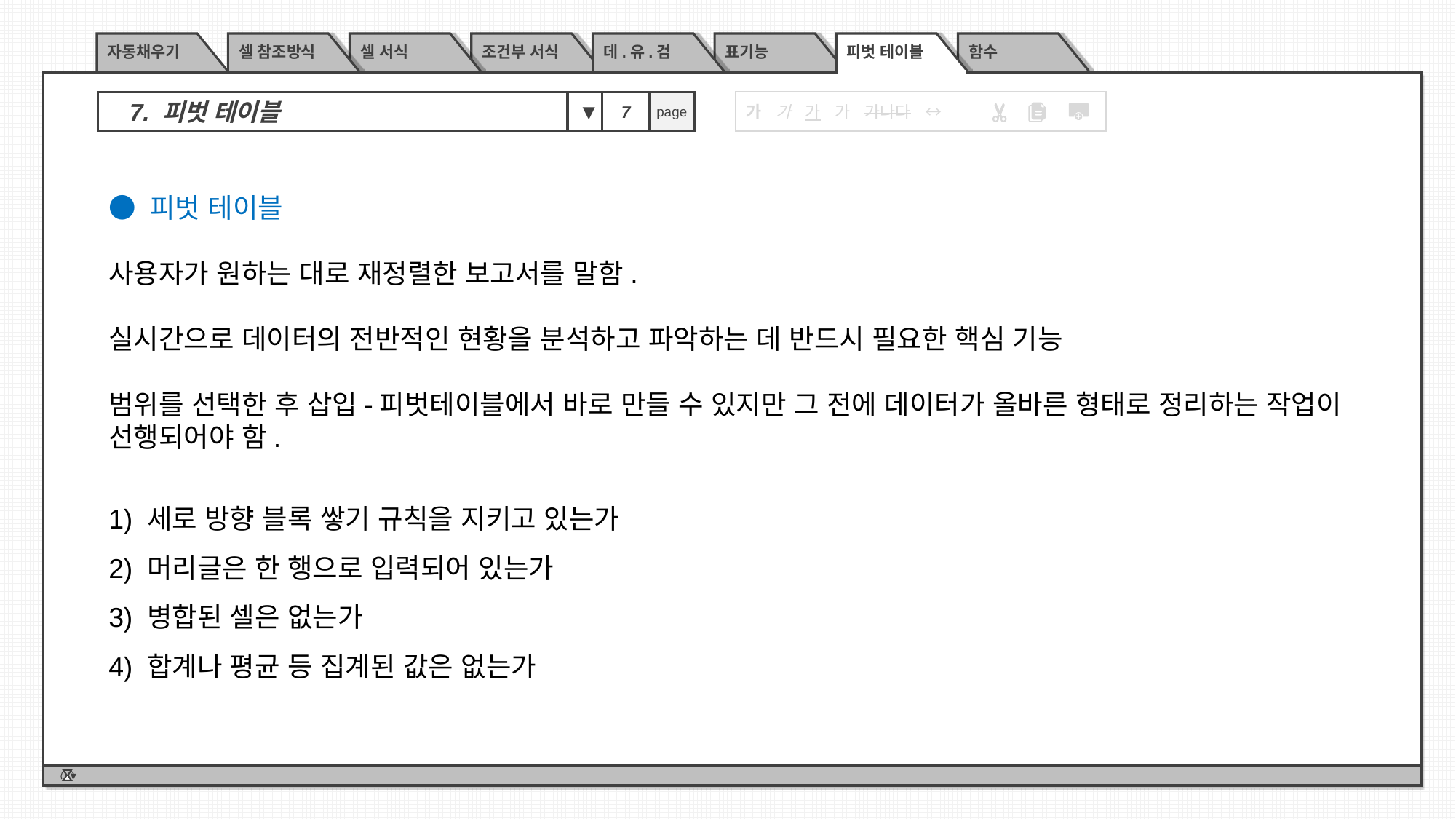

자동채우기
셀 참조방식
셀 서식
조건부 서식
데.유.검
표기능
피벗 테이블
함수

7. 피벗 테이블
▼
7
page
가   가   가   가   가나다   ↔

● 피벗 테이블

사용자가 원하는 대로 재정렬한 보고서를 말함.

실시간으로 데이터의 전반적인 현황을 분석하고 파악하는 데 반드시 필요한 핵심 기능

범위를 선택한 후 삽입-피벗테이블에서 바로 만들 수 있지만 그 전에 데이터가 올바른 형태로 정리하는 작업이 선행되어야 함.

1) 세로 방향 블록 쌓기 규칙을 지키고 있는가
2) 머리글은 한 행으로 입력되어 있는가
3) 병합된 셀은 없는가
4) 합계나 평균 등 집계된 값은 없는가